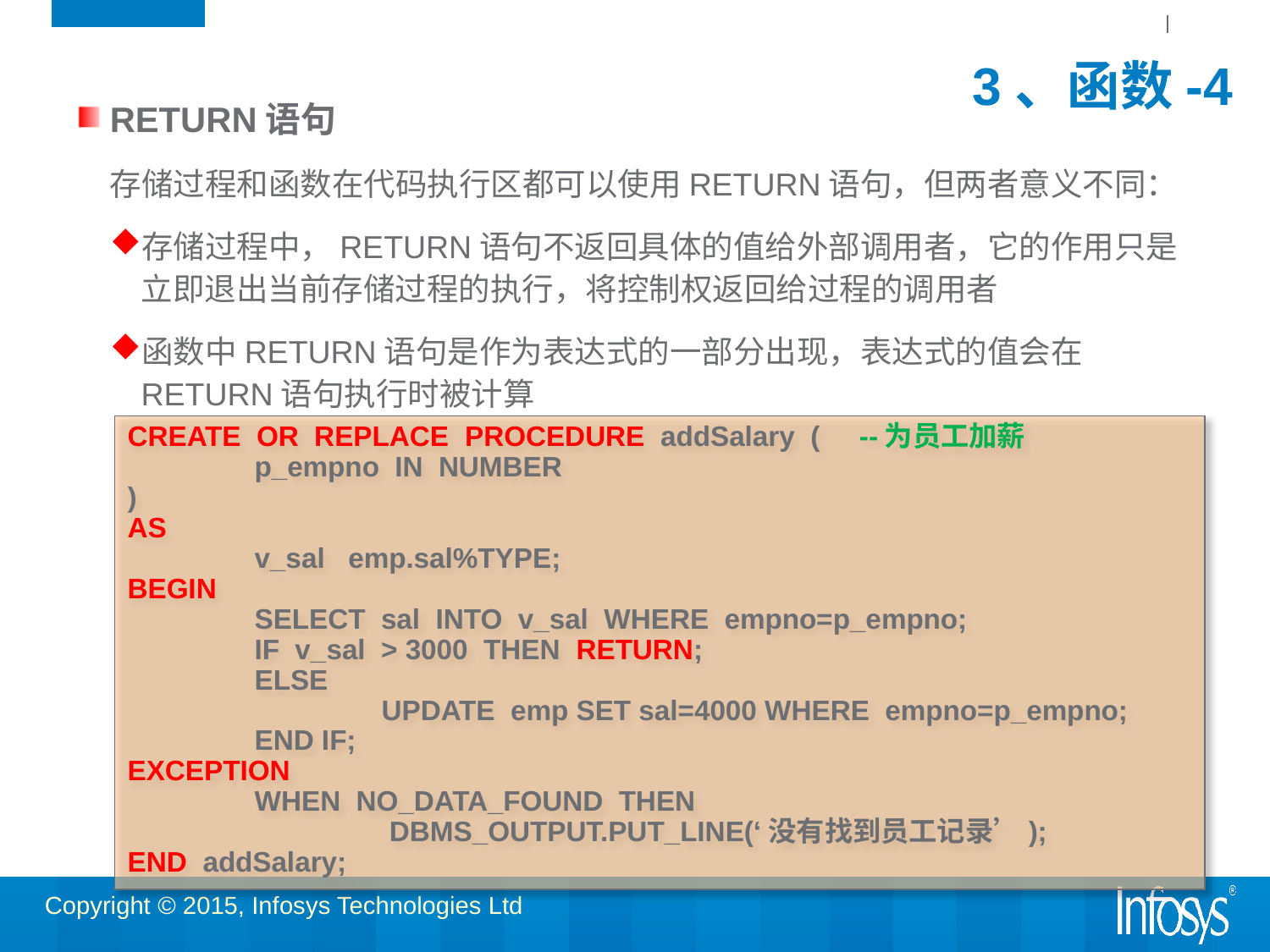

# 3、函数-4
RETURN语句
	存储过程和函数在代码执行区都可以使用RETURN语句，但两者意义不同：
存储过程中，RETURN语句不返回具体的值给外部调用者，它的作用只是立即退出当前存储过程的执行，将控制权返回给过程的调用者
函数中RETURN语句是作为表达式的一部分出现，表达式的值会在RETURN语句执行时被计算
CREATE  OR  REPLACE  PROCEDURE  addSalary  (     --为员工加薪
	p_empno  IN  NUMBER
)
AS
	v_sal   emp.sal%TYPE;
BEGIN
	SELECT  sal  INTO  v_sal  WHERE  empno=p_empno;
	IF  v_sal  > 3000  THEN  RETURN;
	ELSE
		UPDATE  emp SET sal=4000 WHERE  empno=p_empno;
	END IF;
EXCEPTION
	WHEN  NO_DATA_FOUND  THEN
		 DBMS_OUTPUT.PUT_LINE(‘没有找到员工记录’);
END  addSalary;